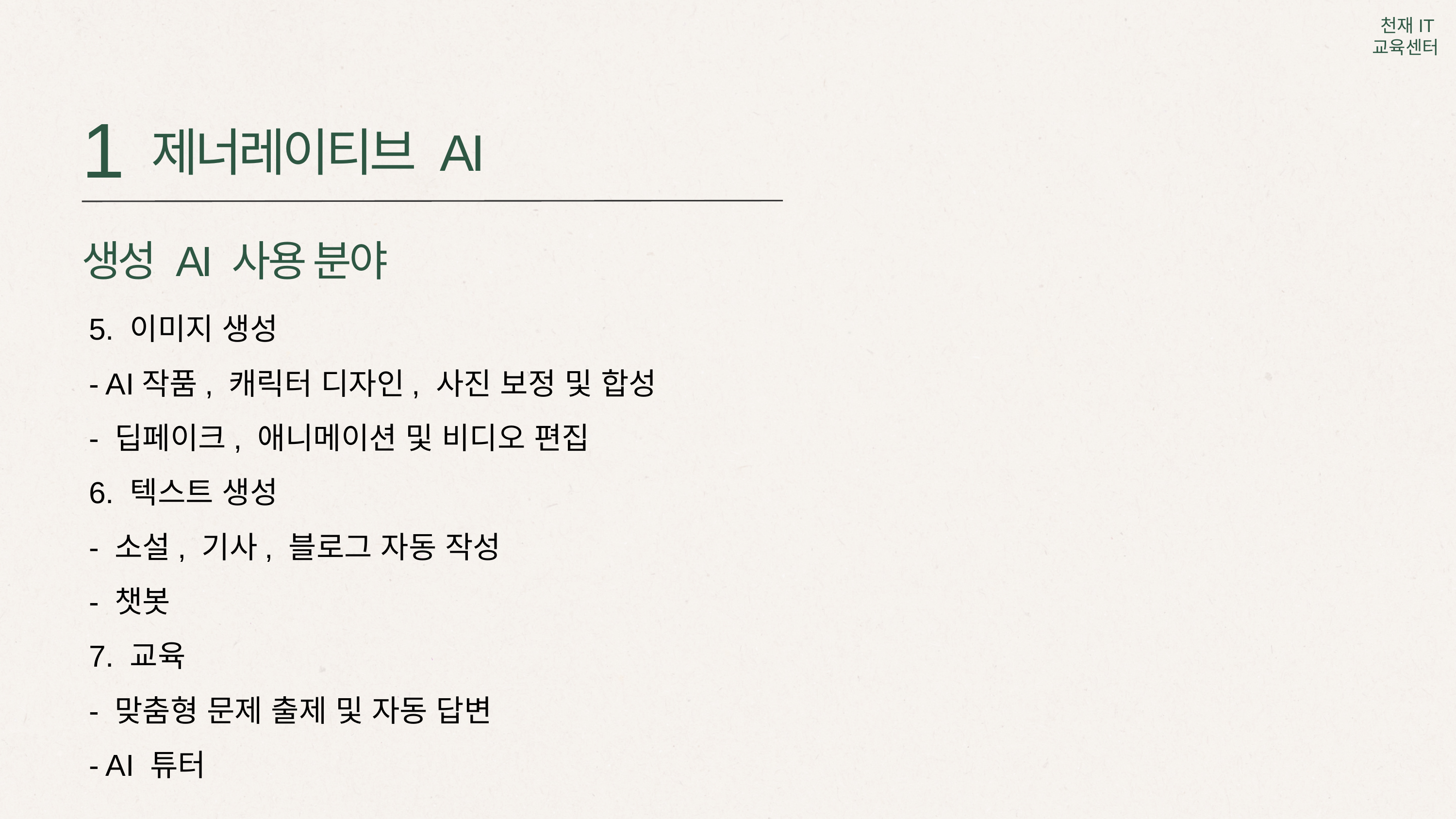

1
제너레이티브 AI

생성 AI 사용 분야
5. 이미지 생성
- AI작품, 캐릭터 디자인, 사진 보정 및 합성
- 딥페이크, 애니메이션 및 비디오 편집
6. 텍스트 생성
- 소설, 기사, 블로그 자동 작성
- 챗봇
7. 교육
- 맞춤형 문제 출제 및 자동 답변
- AI 튜터